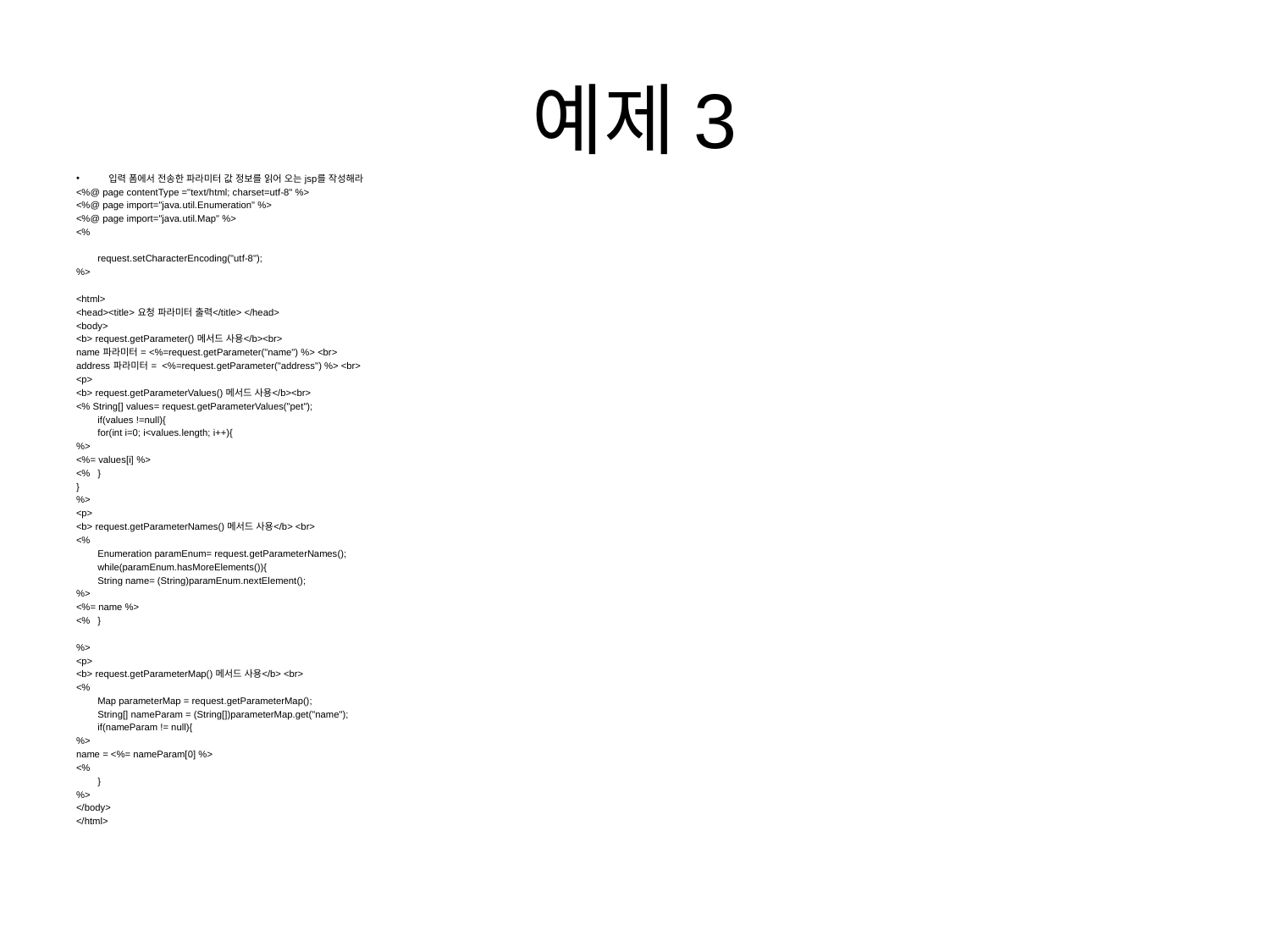

# 예제3
입력 폼에서 전송한 파라미터 값 정보를 읽어 오는 jsp를 작성해라
<%@ page contentType ="text/html; charset=utf-8" %>
<%@ page import="java.util.Enumeration" %>
<%@ page import="java.util.Map" %>
<%

	request.setCharacterEncoding("utf-8");
%>

<html>
<head><title> 요청 파라미터 출력</title> </head>
<body>
<b> request.getParameter() 메서드 사용</b><br>
name 파라미터 = <%=request.getParameter("name") %> <br>
address 파라미터 =  <%=request.getParameter("address") %> <br>
<p>
<b> request.getParameterValues() 메서드 사용</b><br>
<% String[] values= request.getParameterValues("pet");
	if(values !=null){
	for(int i=0; i<values.length; i++){
%>
<%= values[i] %>
<% 	}
}
%>
<p>
<b> request.getParameterNames() 메서드 사용</b> <br>
<%
	Enumeration paramEnum= request.getParameterNames();
	while(paramEnum.hasMoreElements()){
	String name= (String)paramEnum.nextElement();
%>
<%= name %>
<% 	}

%>
<p>
<b> request.getParameterMap() 메서드 사용</b> <br>
<%
	Map parameterMap = request.getParameterMap();
	String[] nameParam = (String[])parameterMap.get("name");
	if(nameParam != null){
%>
name = <%= nameParam[0] %>
<%
	}
%>
</body>
</html>